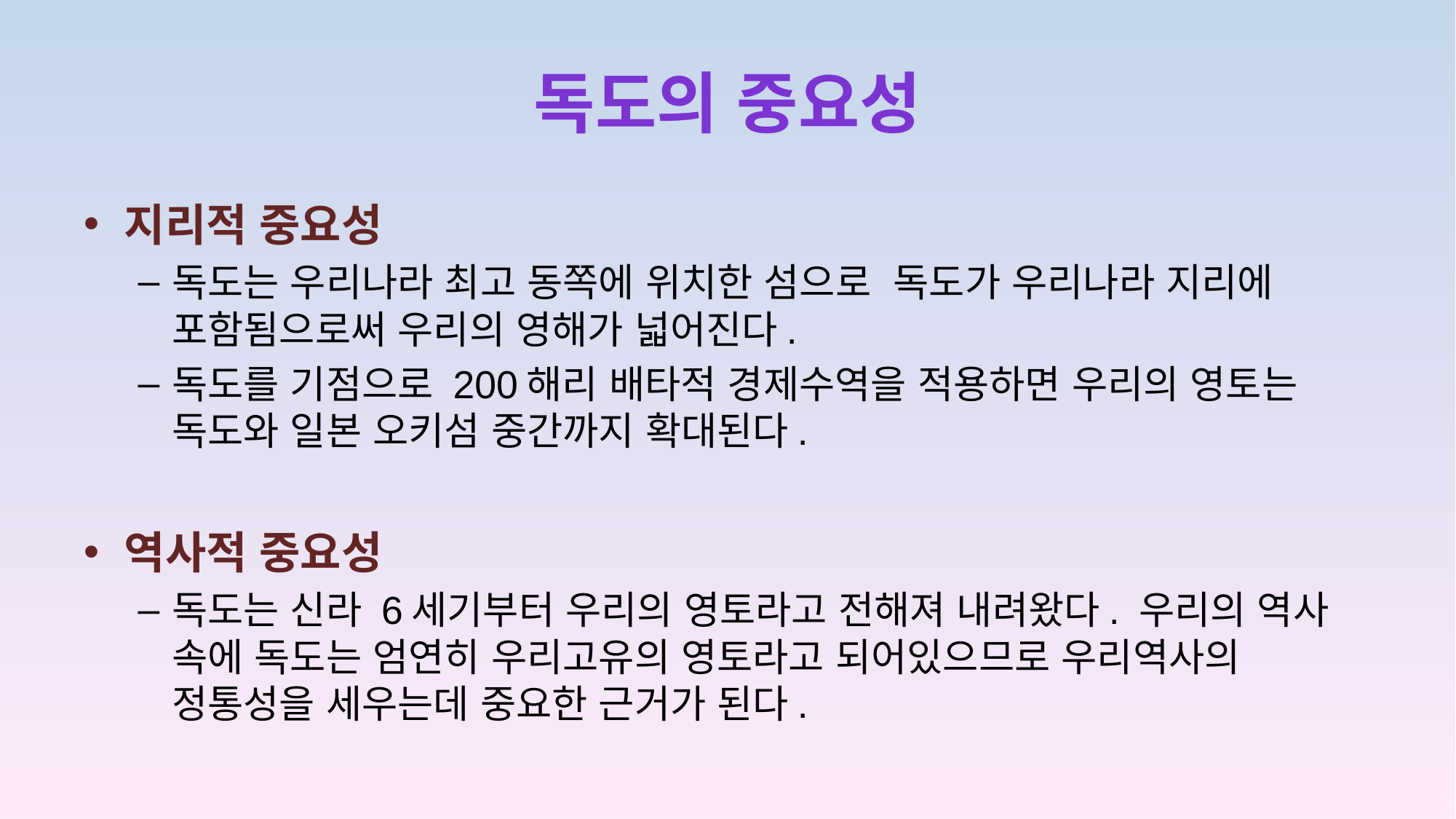

# 독도의 중요성
지리적 중요성
독도는 우리나라 최고 동쪽에 위치한 섬으로  독도가 우리나라 지리에 포함됨으로써 우리의 영해가 넓어진다.
독도를 기점으로 200해리 배타적 경제수역을 적용하면 우리의 영토는 독도와 일본 오키섬 중간까지 확대된다.

역사적 중요성
독도는 신라 6세기부터 우리의 영토라고 전해져 내려왔다. 우리의 역사 속에 독도는 엄연히 우리고유의 영토라고 되어있으므로 우리역사의 정통성을 세우는데 중요한 근거가 된다.